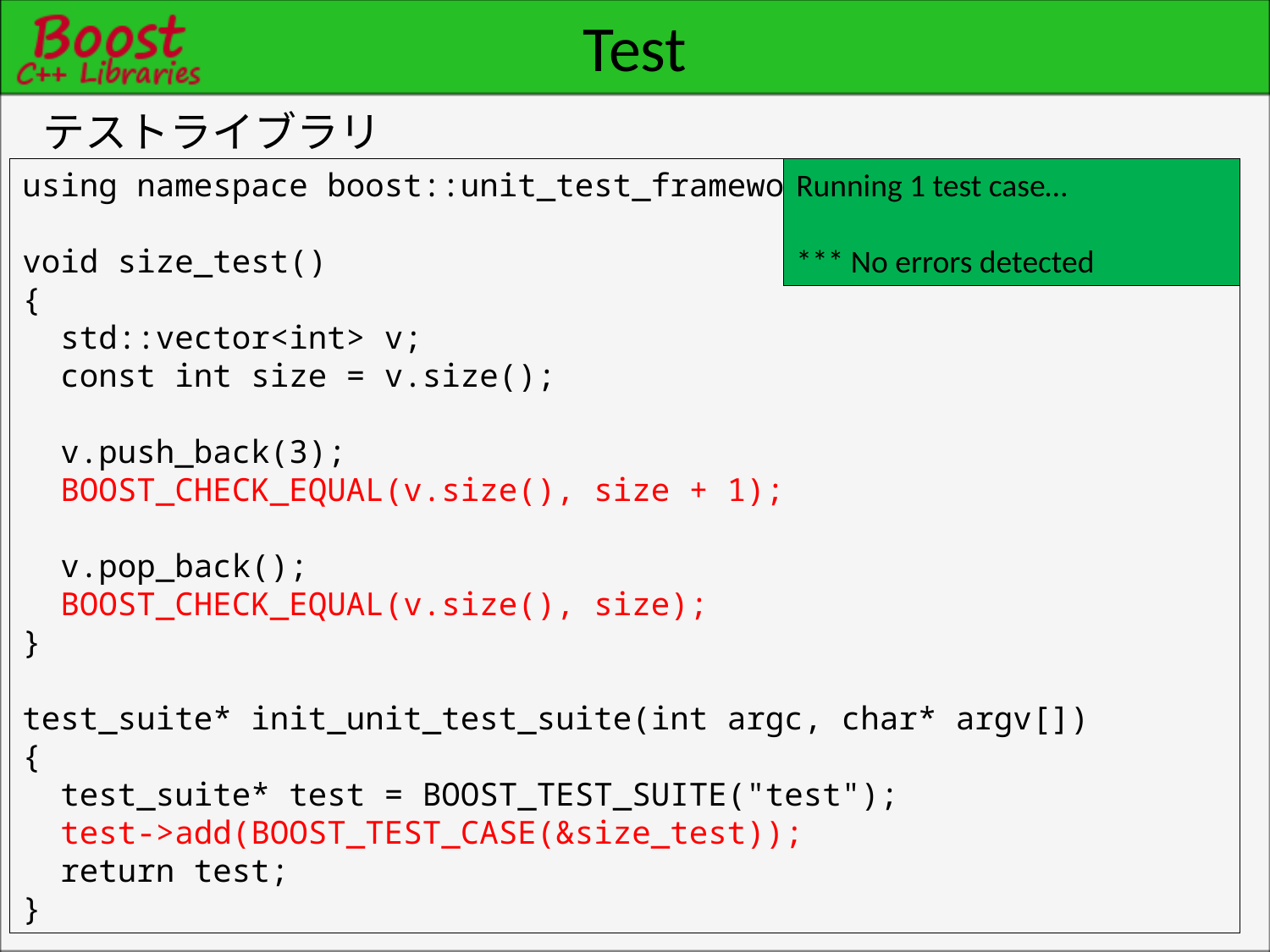

# Test
テストライブラリ
using namespace boost::unit_test_framework;

void size_test()
{
  std::vector<int> v;
  const int size = v.size();

  v.push_back(3);
  BOOST_CHECK_EQUAL(v.size(), size + 1);

  v.pop_back();
  BOOST_CHECK_EQUAL(v.size(), size);
}

test_suite* init_unit_test_suite(int argc, char* argv[])
{
  test_suite* test = BOOST_TEST_SUITE("test");
  test->add(BOOST_TEST_CASE(&size_test));
  return test;
}
Running 1 test case…

*** No errors detected